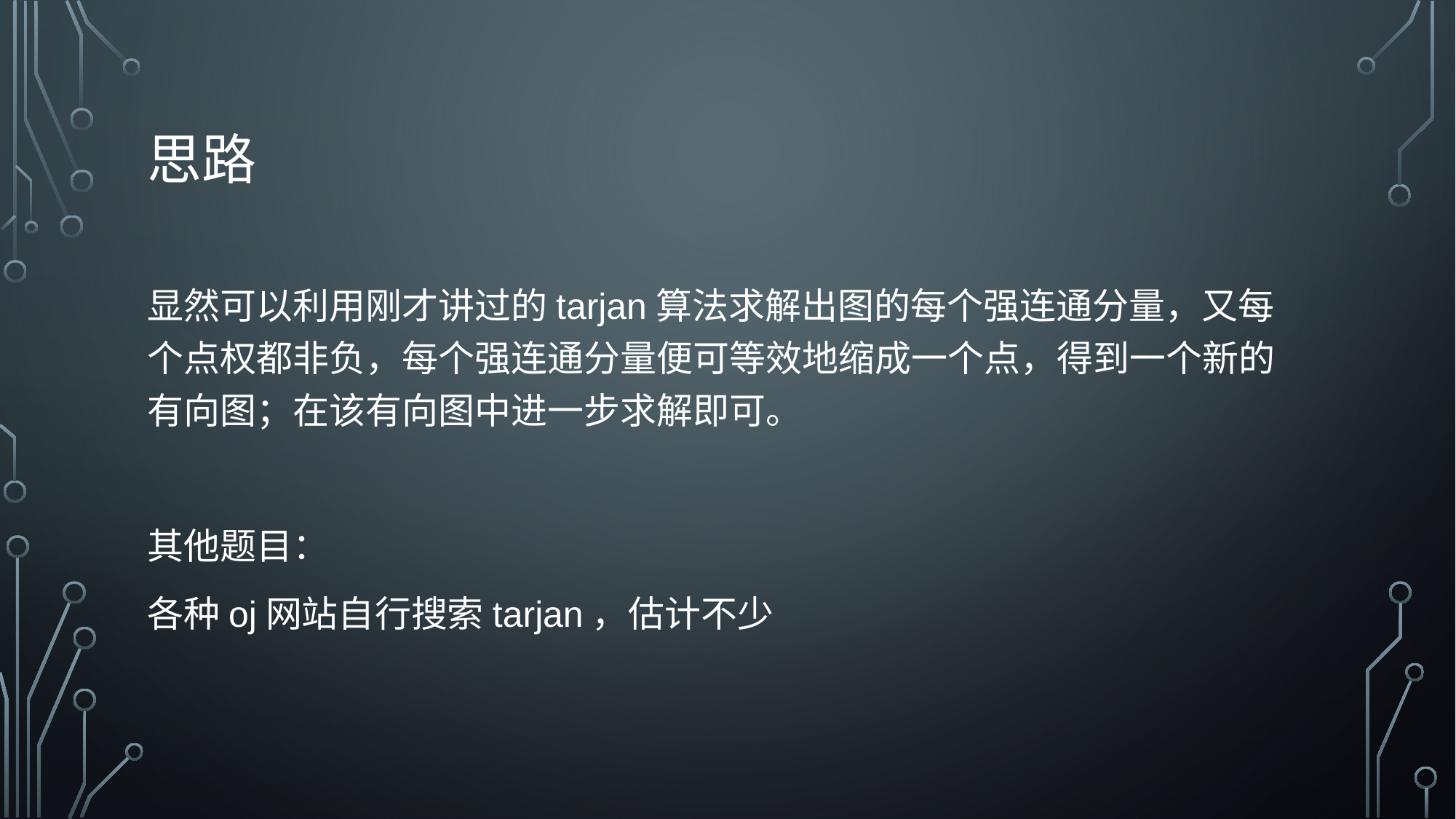

# 思路
显然可以利用刚才讲过的tarjan算法求解出图的每个强连通分量，又每个点权都非负，每个强连通分量便可等效地缩成一个点，得到一个新的有向图；在该有向图中进一步求解即可。

其他题目：
各种oj网站自行搜索tarjan，估计不少